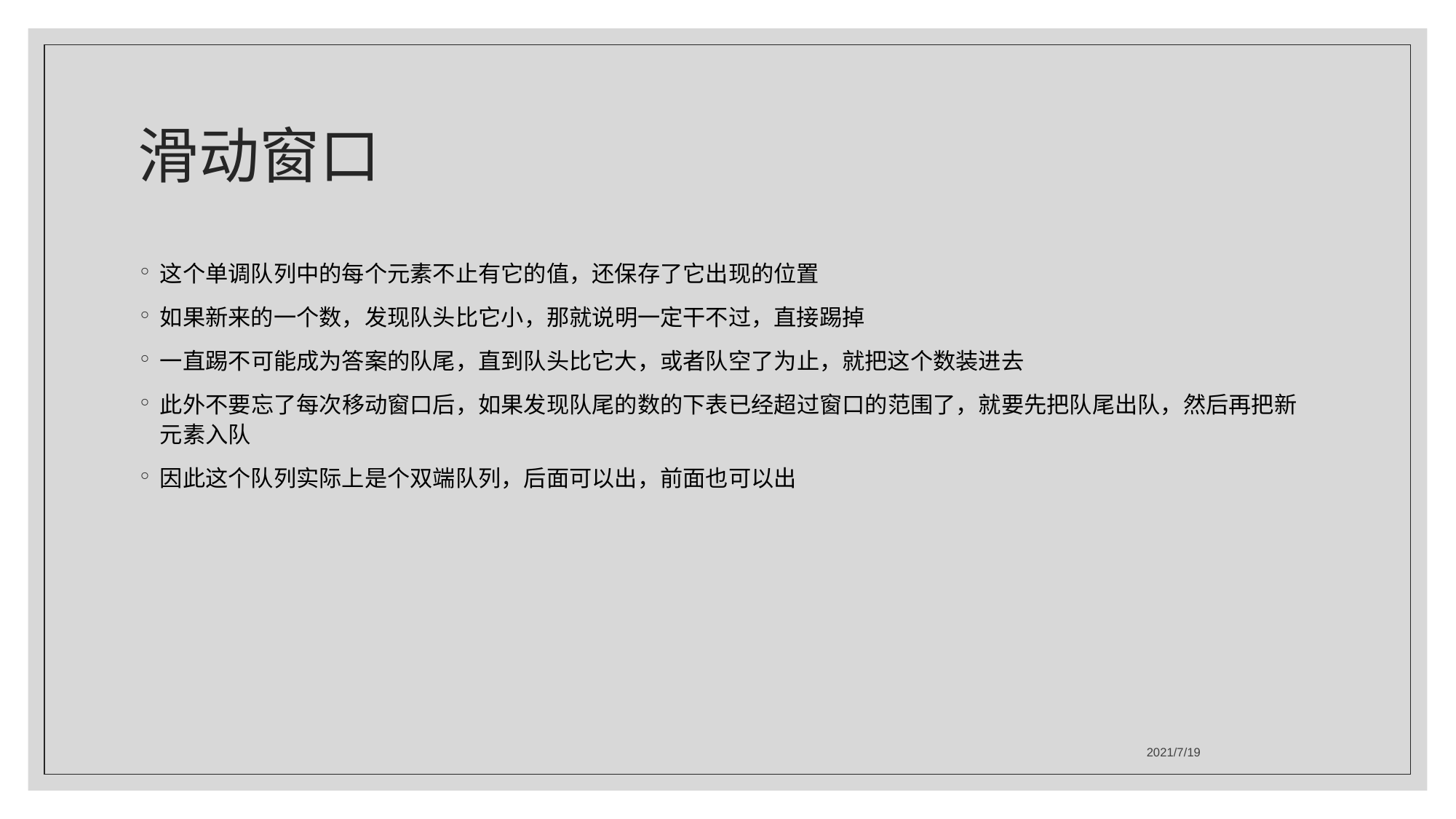

# 滑动窗口
这个单调队列中的每个元素不止有它的值，还保存了它出现的位置
如果新来的一个数，发现队头比它小，那就说明一定干不过，直接踢掉
一直踢不可能成为答案的队尾，直到队头比它大，或者队空了为止，就把这个数装进去
此外不要忘了每次移动窗口后，如果发现队尾的数的下表已经超过窗口的范围了，就要先把队尾出队，然后再把新元素入队
因此这个队列实际上是个双端队列，后面可以出，前面也可以出

2021/7/19